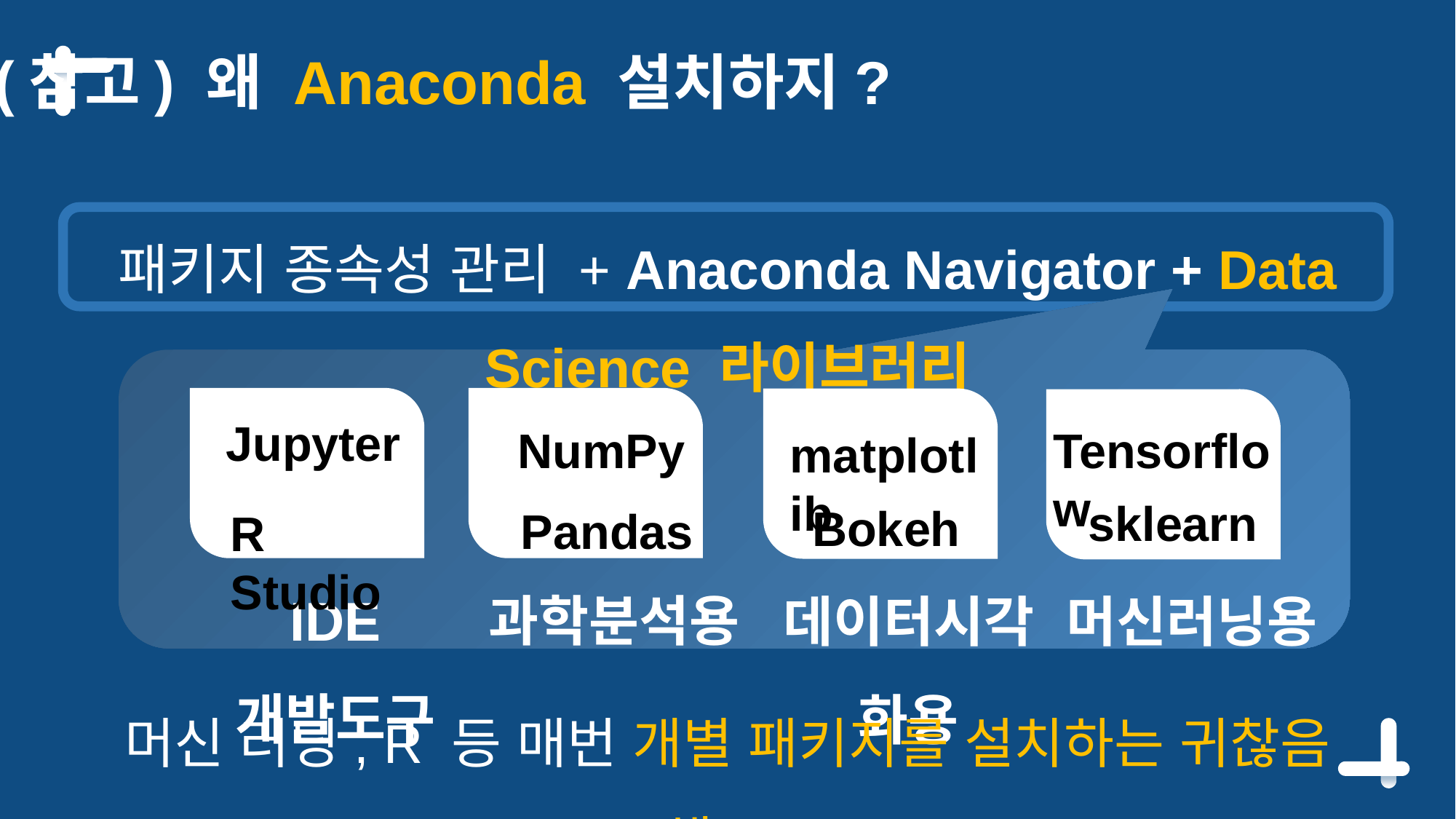

(참고) 왜 Anaconda 설치하지?

패키지 종속성 관리 + Anaconda Navigator + Data Science 라이브러리

Jupyter
Tensorflow
NumPy
matplotlib
sklearn
Bokeh
Pandas
R Studio
IDE 개발도구
과학분석용
데이터시각화용
머신러닝용
머신 러닝, R 등 매번 개별 패키지를 설치하는 귀찮음 해소!